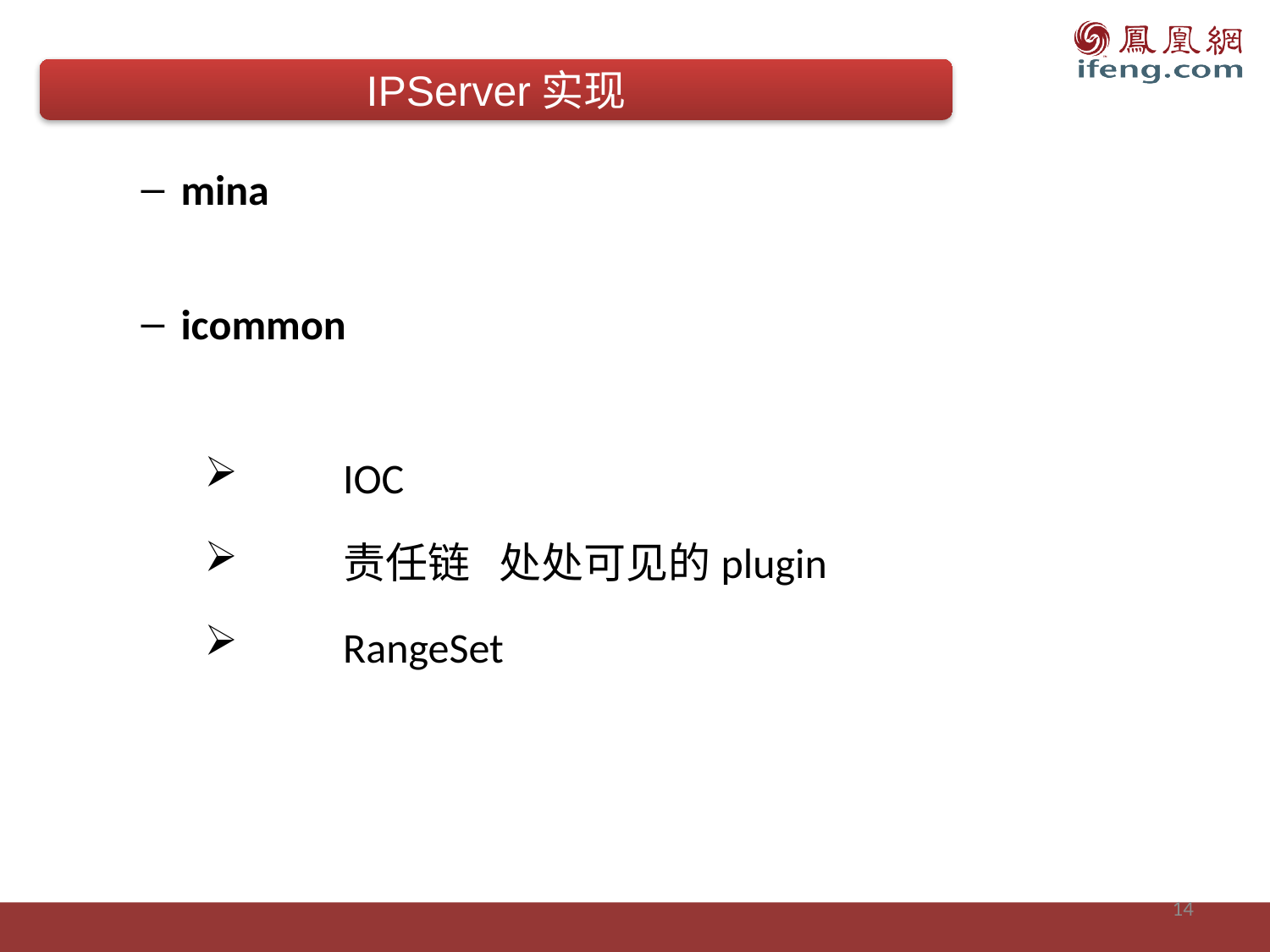

IPServer实现
mina

icommon

           IOC
          责任链   处处可见的plugin
           RangeSet

14